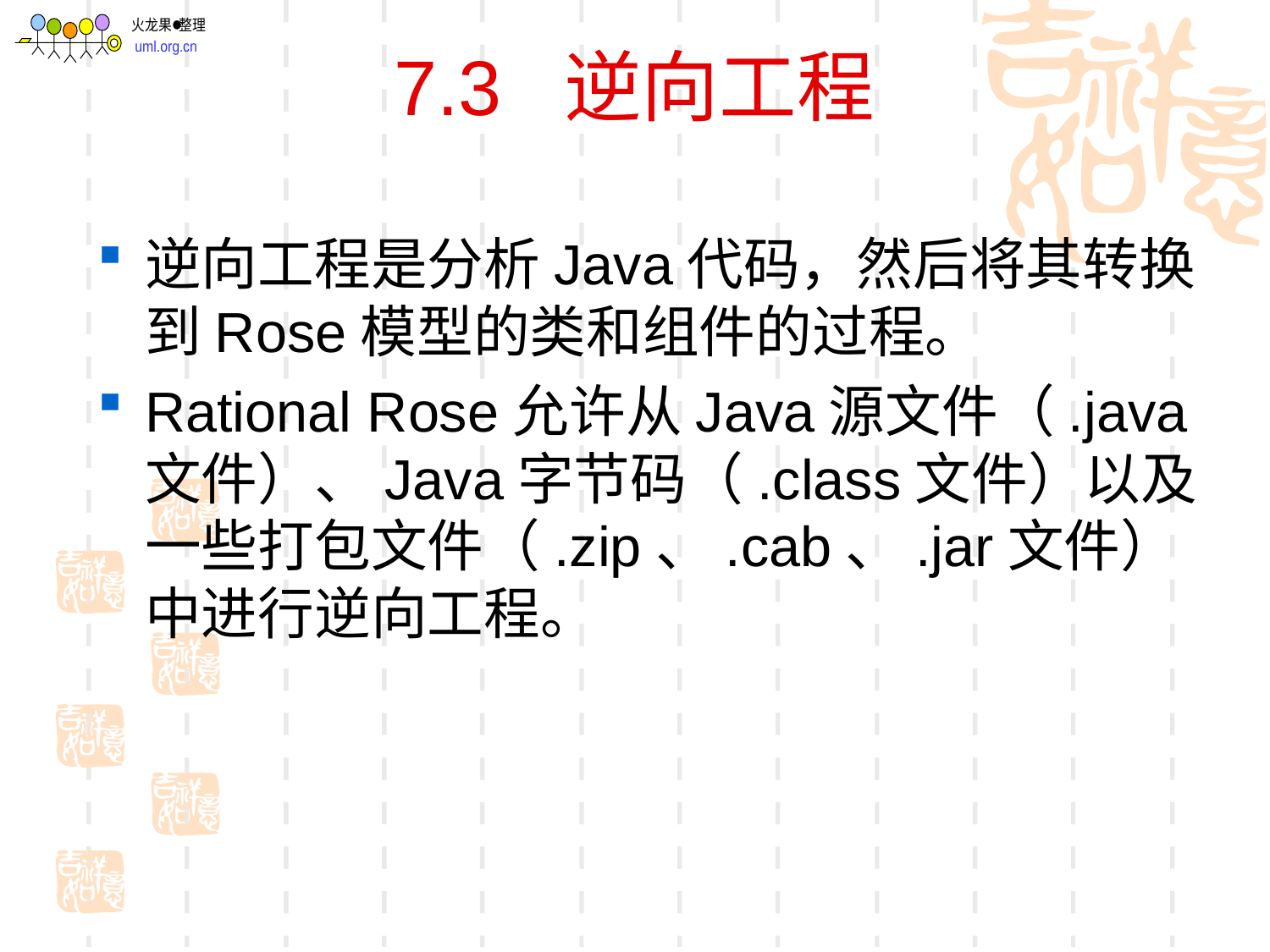

# 7.3  逆向工程
逆向工程是分析Java代码，然后将其转换到Rose模型的类和组件的过程。
Rational Rose允许从Java源文件（.java文件）、Java字节码（.class文件）以及一些打包文件（.zip、.cab、.jar文件）中进行逆向工程。